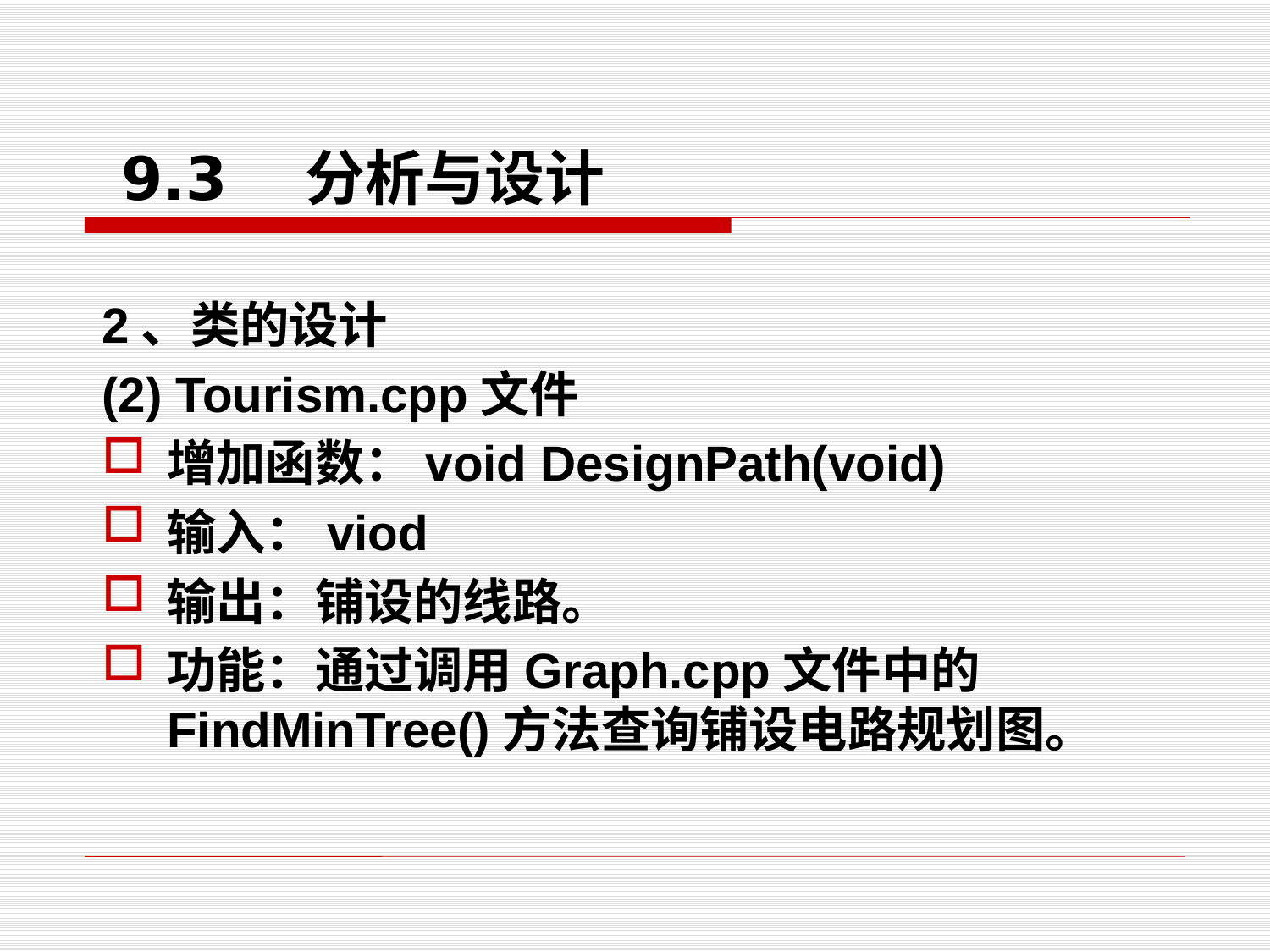

9.3   分析与设计
# 2、类的设计
(2) Tourism.cpp文件
增加函数：void DesignPath(void)
输入：viod
输出：铺设的线路。
功能：通过调用Graph.cpp文件中的FindMinTree()方法查询铺设电路规划图。